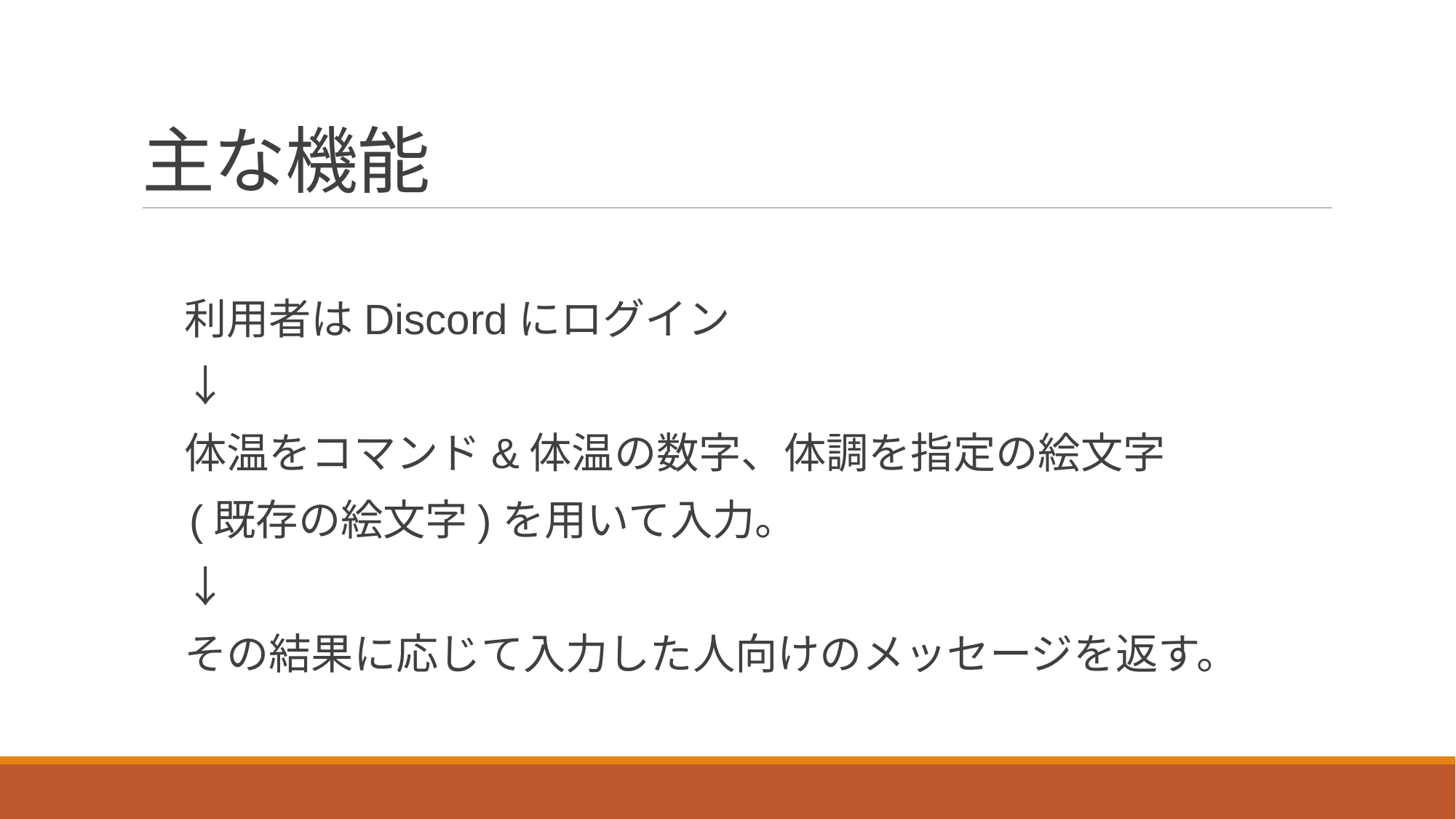

# 主な機能

　利用者はDiscordにログイン
　↓
　体温をコマンド&体温の数字、体調を指定の絵文字
    (既存の絵文字)を用いて入力。
　↓
　その結果に応じて入力した人向けのメッセージを返す。